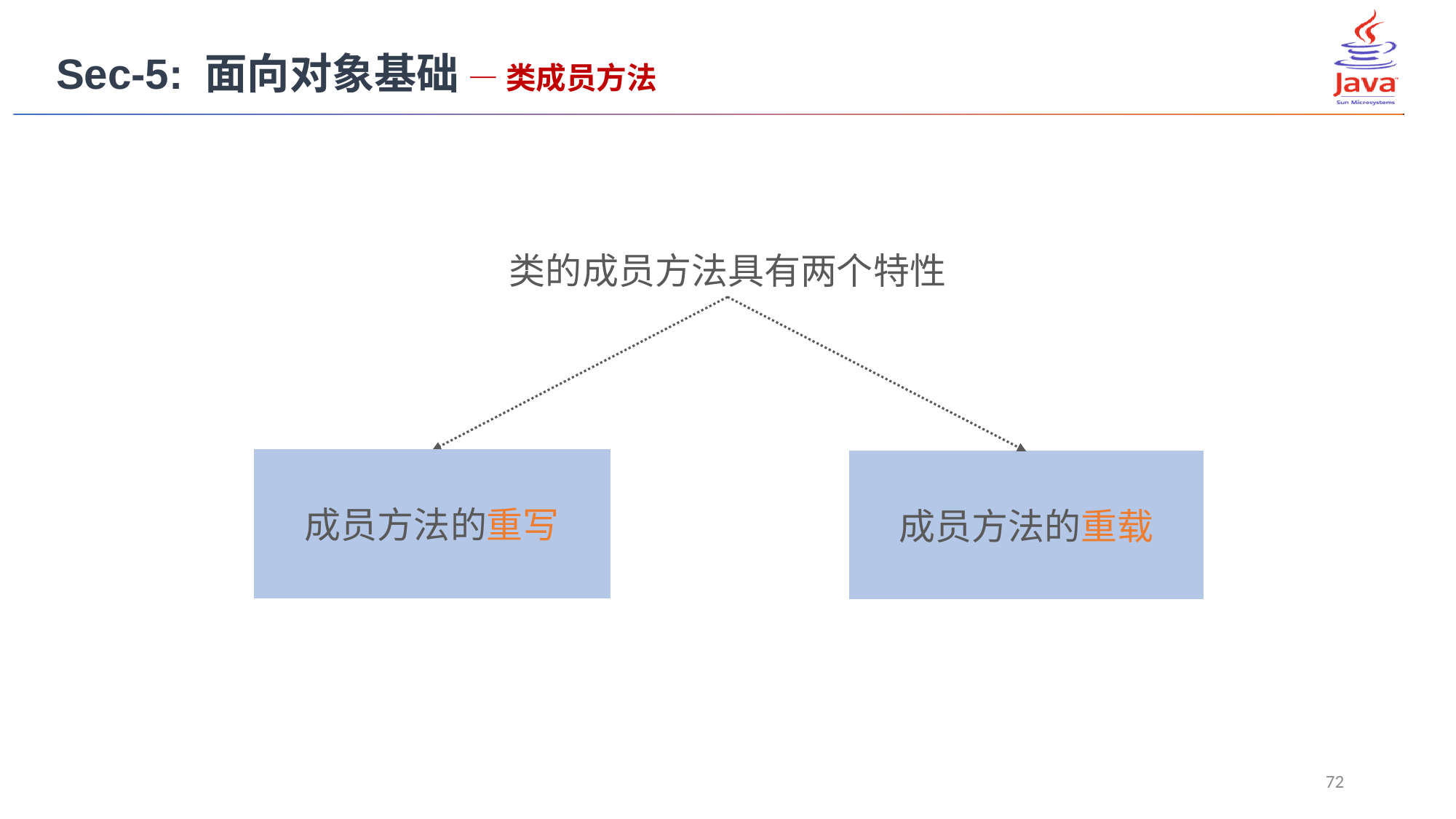

Sec-5: 面向对象基础 — 类成员方法
类的成员方法具有两个特性
成员方法的重写
成员方法的重载
72